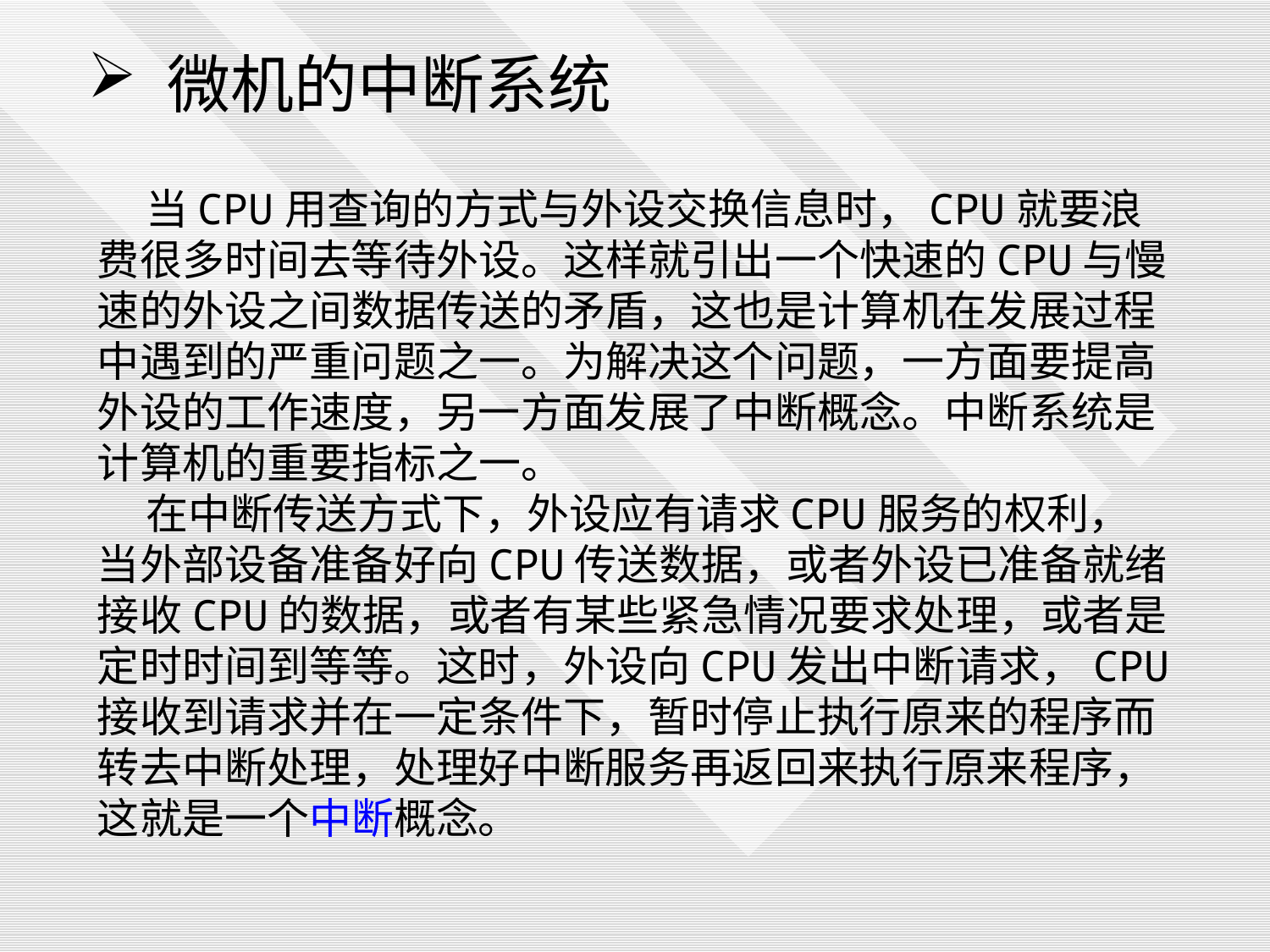

微机的中断系统
    当CPU用查询的方式与外设交换信息时，CPU就要浪费很多时间去等待外设。这样就引出一个快速的CPU与慢速的外设之间数据传送的矛盾，这也是计算机在发展过程中遇到的严重问题之一。为解决这个问题，一方面要提高外设的工作速度，另一方面发展了中断概念。中断系统是计算机的重要指标之一。
    在中断传送方式下，外设应有请求CPU服务的权利，当外部设备准备好向CPU传送数据，或者外设已准备就绪接收CPU的数据，或者有某些紧急情况要求处理，或者是定时时间到等等。这时，外设向CPU发出中断请求，CPU接收到请求并在一定条件下，暂时停止执行原来的程序而转去中断处理，处理好中断服务再返回来执行原来程序，这就是一个中断概念。